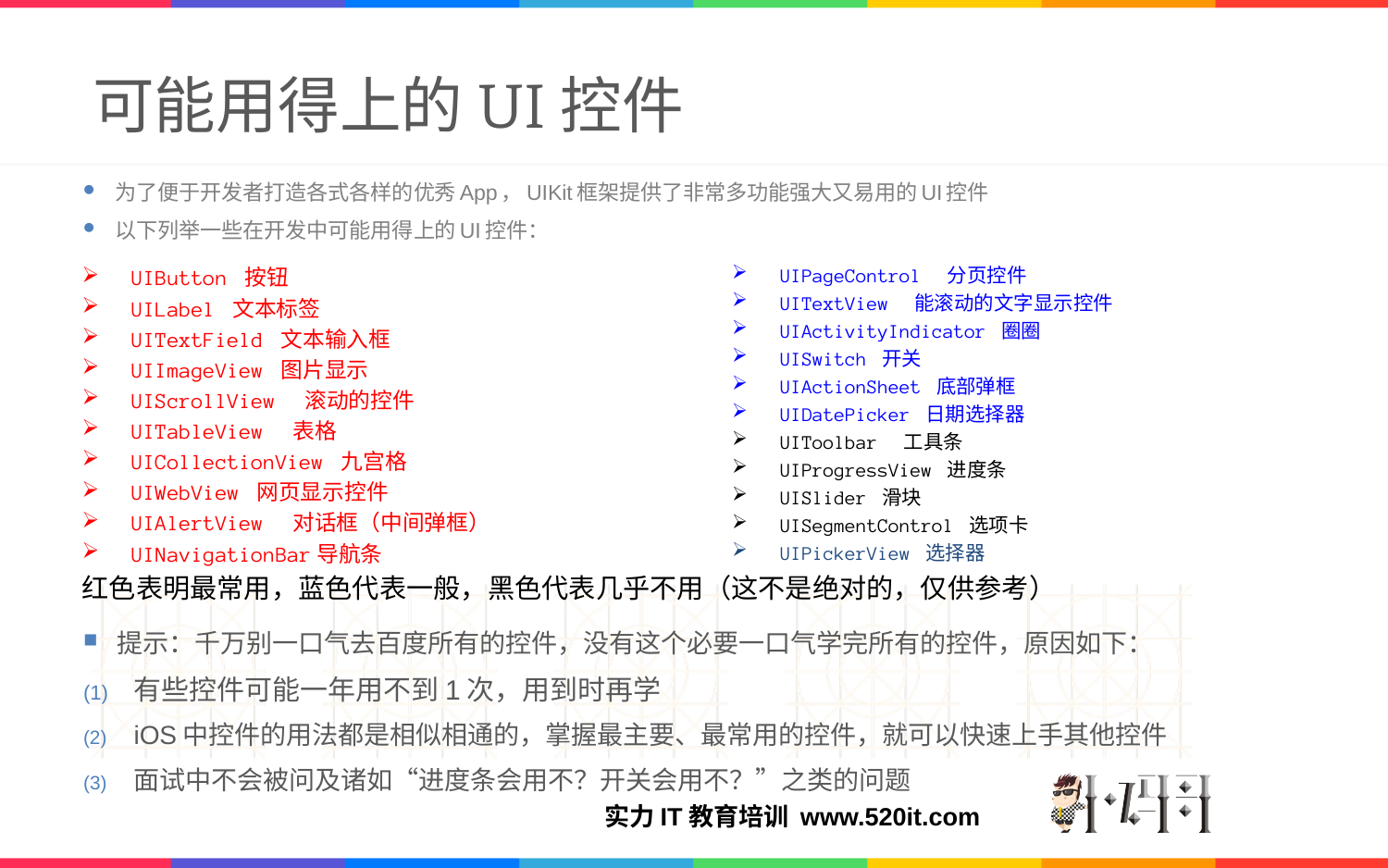

# 可能用得上的UI控件
为了便于开发者打造各式各样的优秀App，UIKit框架提供了非常多功能强大又易用的UI控件
以下列举一些在开发中可能用得上的UI控件：
UIPageControl  分页控件
UITextView  能滚动的文字显示控件
UIActivityIndicator 圈圈
UISwitch 开关
UIActionSheet 底部弹框
UIDatePicker 日期选择器
UIToolbar  工具条
UIProgressView 进度条
UISlider 滑块
UISegmentControl 选项卡
UIPickerView 选择器

UIButton 按钮
UILabel 文本标签
UITextField 文本输入框
UIImageView 图片显示
UIScrollView  滚动的控件
UITableView  表格
UICollectionView 九宫格
UIWebView 网页显示控件
UIAlertView  对话框（中间弹框）
UINavigationBar导航条
红色表明最常用，蓝色代表一般，黑色代表几乎不用（这不是绝对的，仅供参考）
提示：千万别一口气去百度所有的控件，没有这个必要一口气学完所有的控件，原因如下：
有些控件可能一年用不到1次，用到时再学
iOS中控件的用法都是相似相通的，掌握最主要、最常用的控件，就可以快速上手其他控件
面试中不会被问及诸如“进度条会用不？开关会用不？”之类的问题